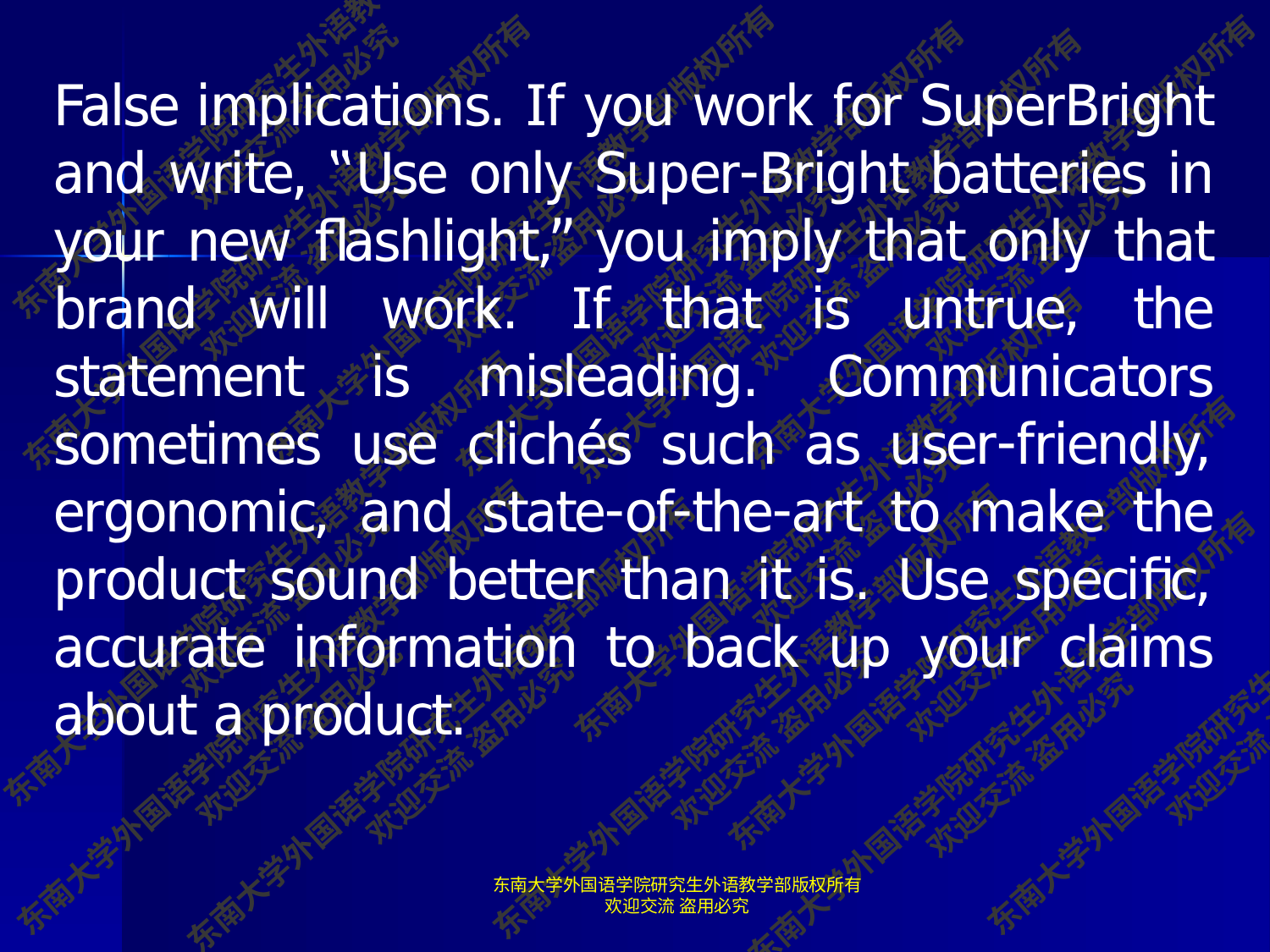

#
False implications. If you work for SuperBright and write, “Use only Super-Bright batteries in your new flashlight,” you imply that only that brand will work. If that is untrue, the statement is misleading. Communicators sometimes use clichés such as user-friendly, ergonomic, and state-of-the-art to make the product sound better than it is. Use specific, accurate information to back up your claims about a product.
东南大学外国语学院研究生外语教学部版权所有 欢迎交流 盗用必究